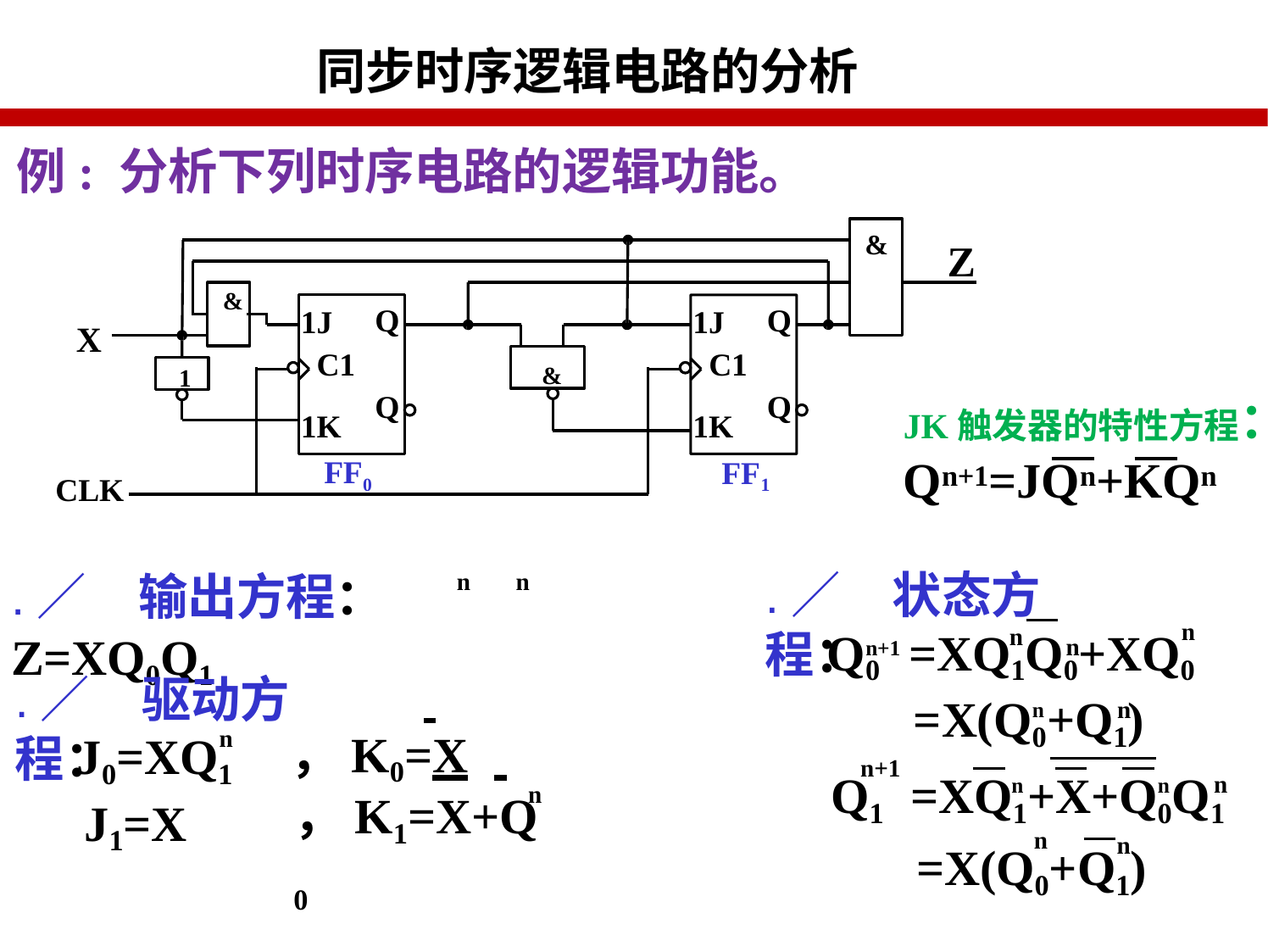

# 同步时序逻辑电路的分析  例: 分析下列时序电路的逻辑功能。

&
Z

&

Q
Q
1J
C1
1K
1J
C1
1K

X

&
1

Q
Q

JK触发器的特性方程：

Qn+1=JQn+KQn
FF0
FF1

CLK

.／	状态方程：
n	n
.／	输出方程：Z=XQ0Q1
n
n+1	n
Q0	=XQ1Q0+XQ0
=X(Q0+Q1)

n

.／	驱动方程：
n	n
，K0=X
n
J0=XQ1  J1=X
n+1
n	n	n

Q1	=XQ1+X+Q0Q1
=X(Q0+Q1)

n
，K1=X+Q0
n
n